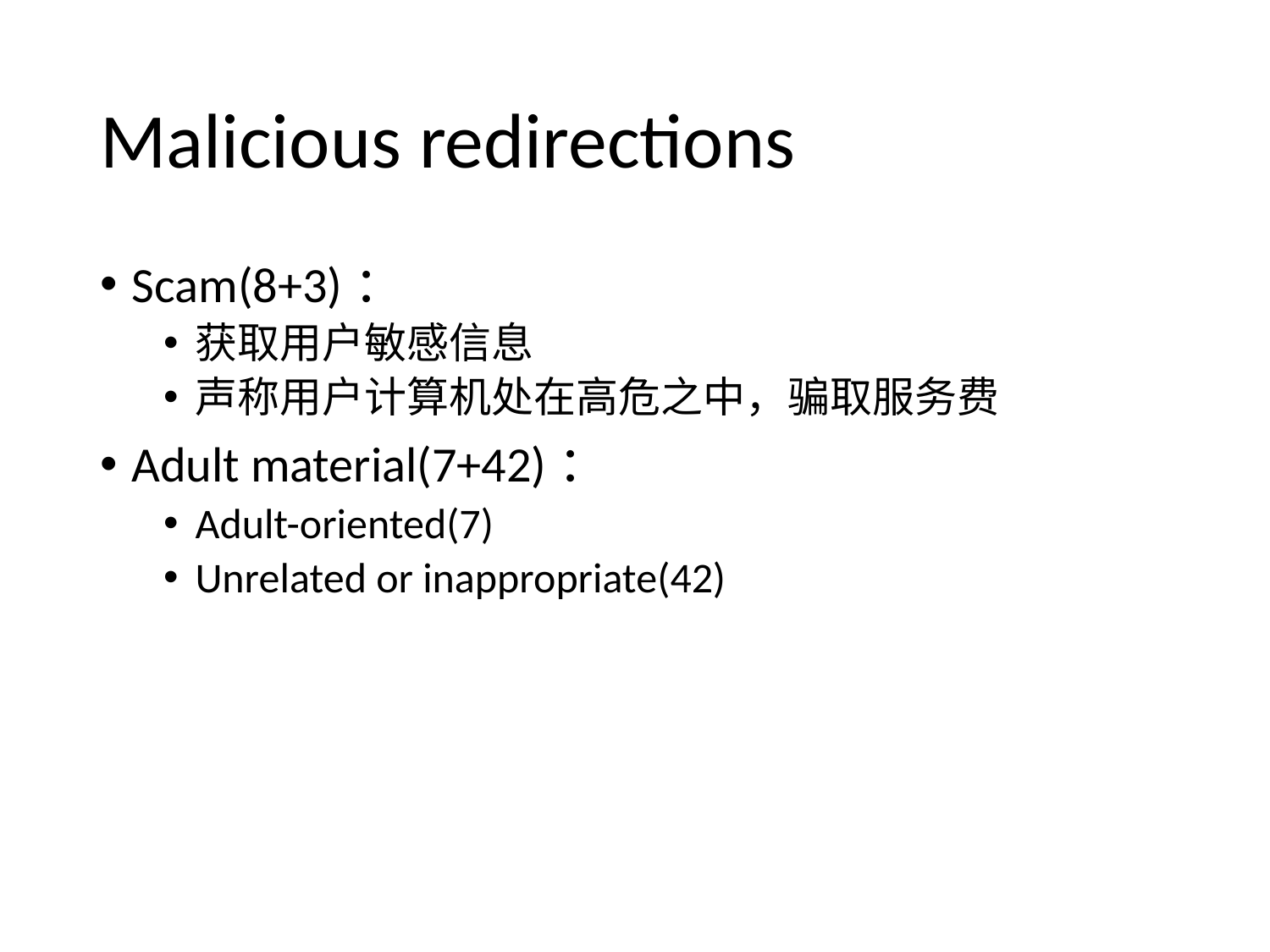

# Malicious redirections
Scam(8+3)：
获取用户敏感信息
声称用户计算机处在高危之中，骗取服务费
Adult material(7+42)：
Adult-oriented(7)
Unrelated or inappropriate(42)